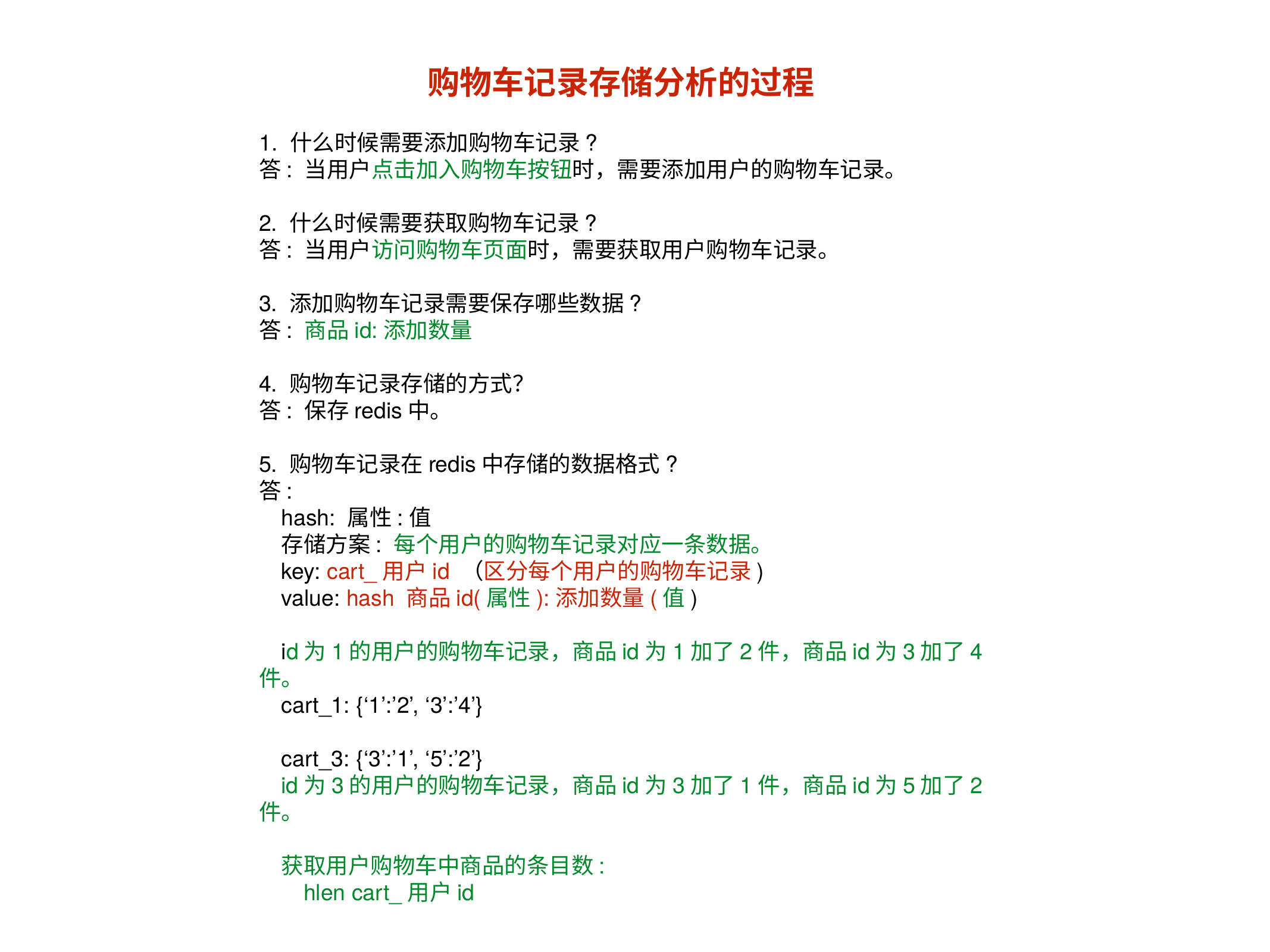

购物车记录存储分析的过程
什么时候需要添加购物车记录?
答: 当用户点击加入购物车按钮时，需要添加用户的购物车记录。

2. 什么时候需要获取购物车记录?
答: 当用户访问购物车页面时，需要获取用户购物车记录。

3. 添加购物车记录需要保存哪些数据?
答: 商品id:添加数量

4. 购物车记录存储的方式？
答: 保存redis中。

5. 购物车记录在redis中存储的数据格式?
答:
hash: 属性:值
存储方案: 每个用户的购物车记录对应一条数据。
key: cart_用户id （区分每个用户的购物车记录)
value: hash 商品id(属性):添加数量(值)

id为1的用户的购物车记录，商品id为1加了2件，商品id为3加了4件。
cart_1: {‘1’:’2’, ‘3’:’4’}

cart_3: {‘3’:’1’, ‘5’:’2’}
id为3的用户的购物车记录，商品id为3加了1件，商品id为5加了2件。

获取用户购物车中商品的条目数:
hlen cart_用户id